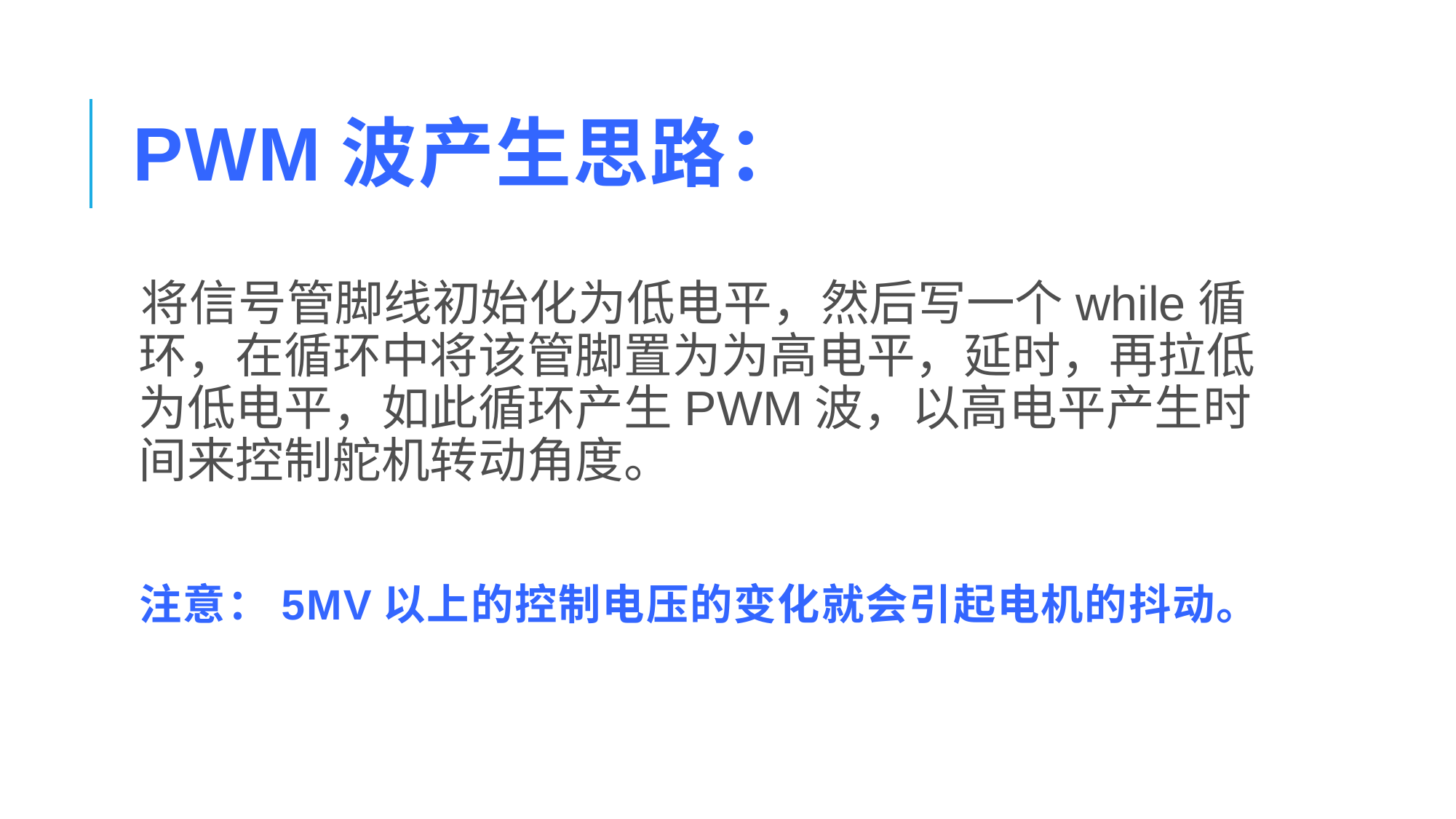

# PWM波产生思路：
将信号管脚线初始化为低电平，然后写一个while循环，在循环中将该管脚置为为高电平，延时，再拉低为低电平，如此循环产生PWM波，以高电平产生时间来控制舵机转动角度。

注意：5mv以上的控制电压的变化就会引起电机的抖动。